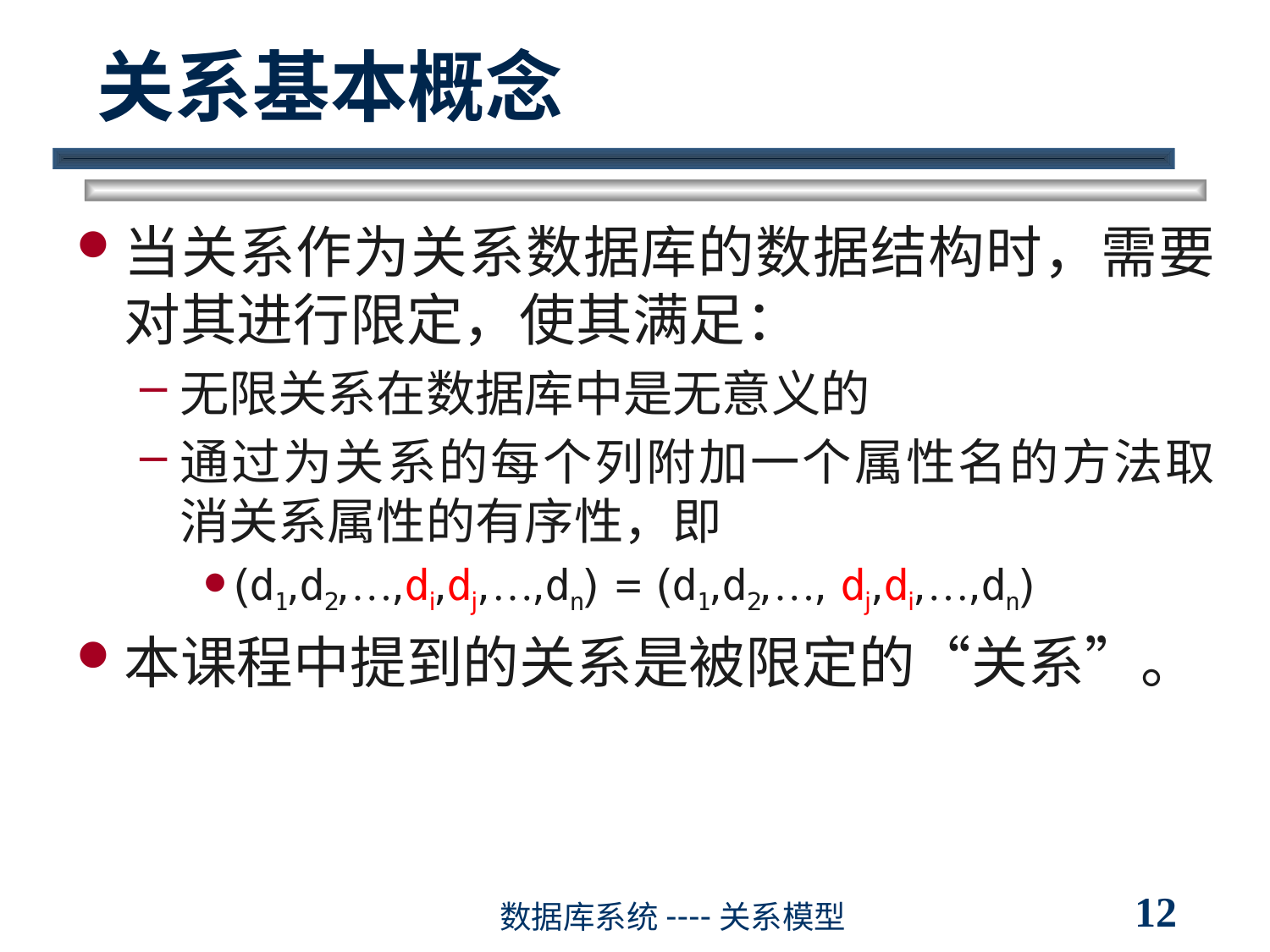

# 关系基本概念
当关系作为关系数据库的数据结构时，需要对其进行限定，使其满足：
无限关系在数据库中是无意义的
通过为关系的每个列附加一个属性名的方法取消关系属性的有序性，即
(d1,d2,…,di,dj,…,dn) = (d1,d2,…, dj,di,…,dn)
本课程中提到的关系是被限定的“关系”。
12
数据库系统----关系模型